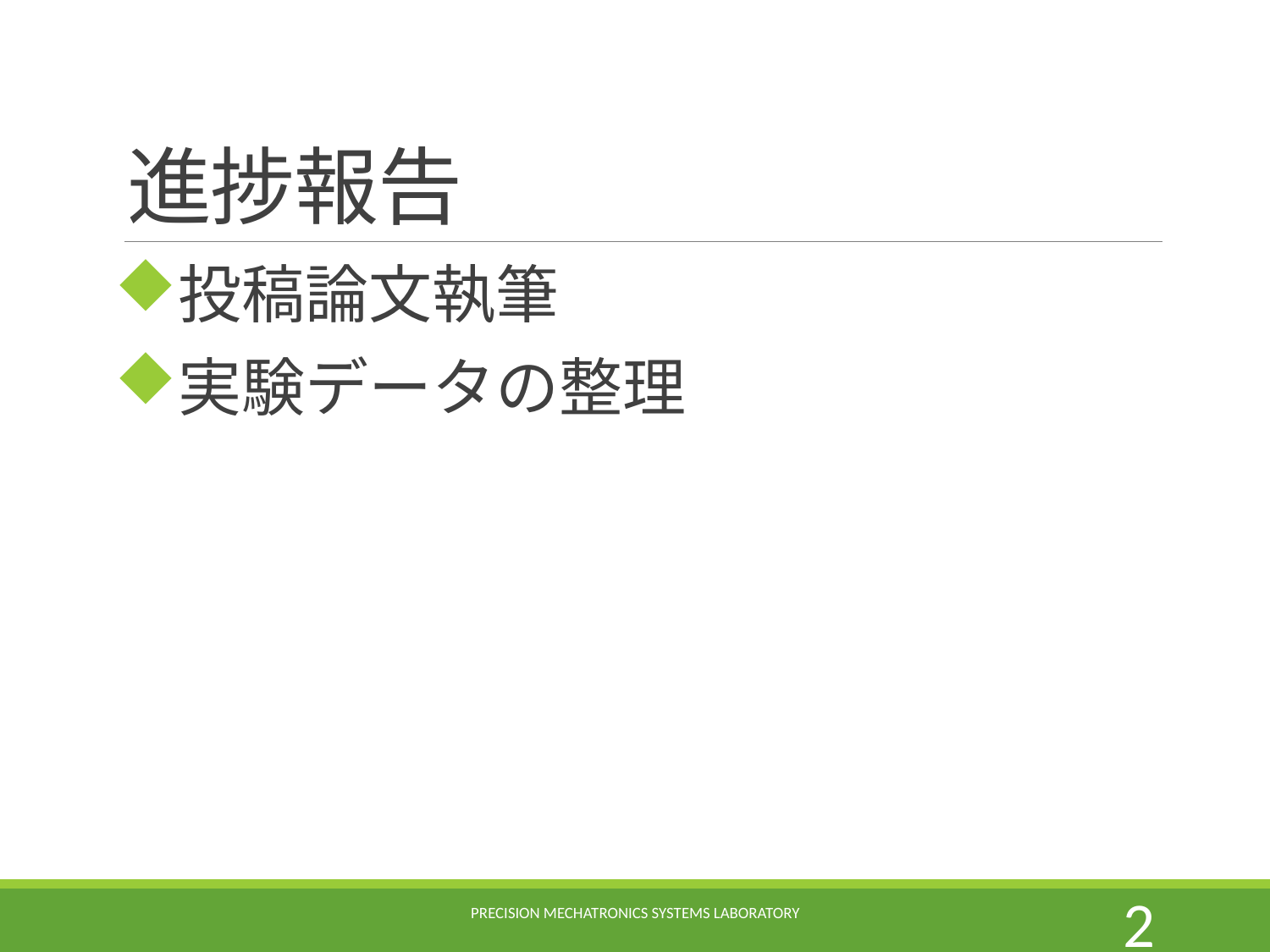

# 進捗報告
投稿論文執筆
実験データの整理
Precision Mechatronics Systems Laboratory

2